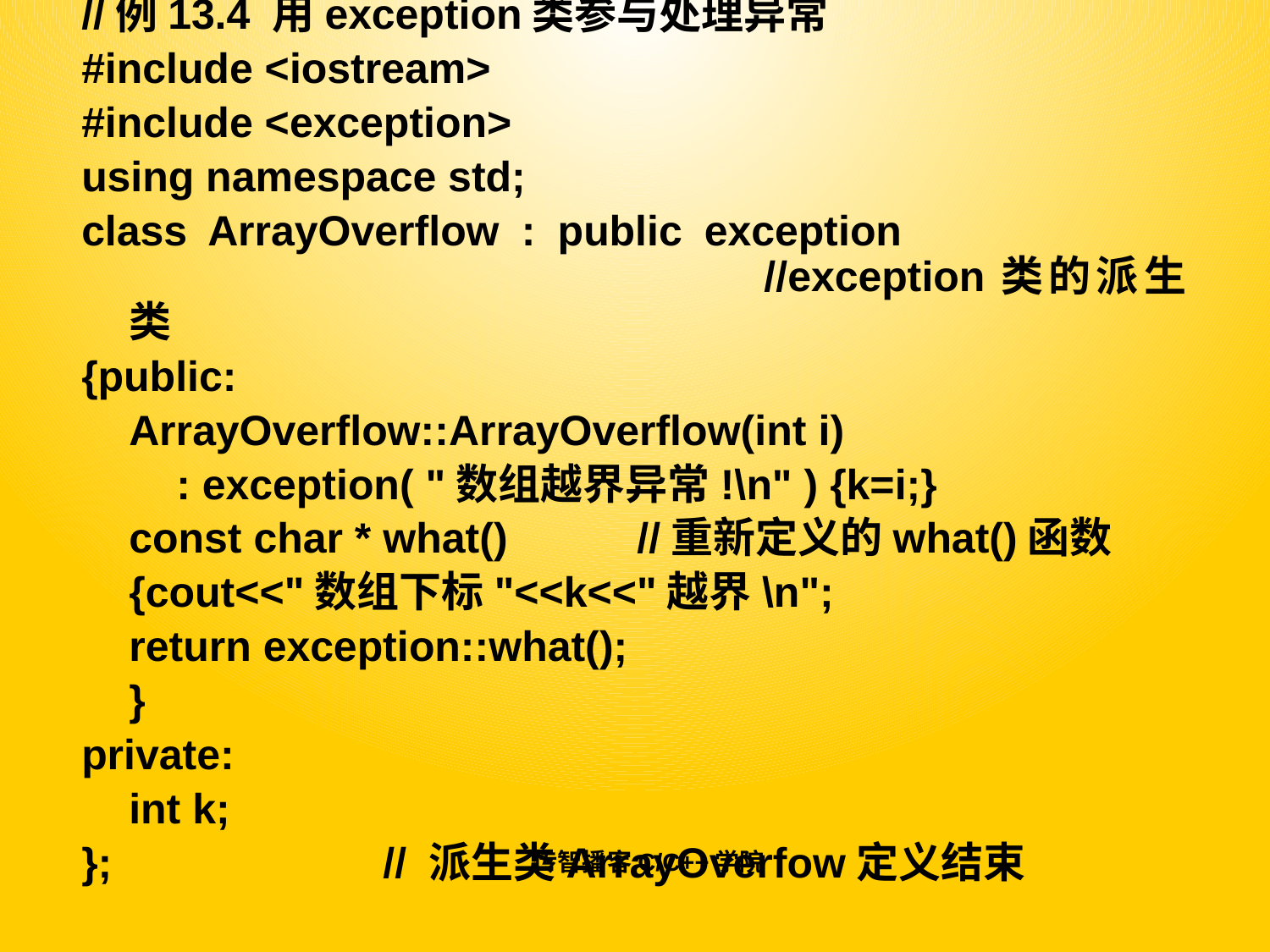

//例13.4 用exception类参与处理异常
#include <iostream>
#include <exception>
using namespace std;
class ArrayOverflow : public exception								//exception类的派生类
{public:
    ArrayOverflow::ArrayOverflow(int i)
        : exception( "数组越界异常!\n" ) {k=i;}
	const char * what()		//重新定义的what()函数
	{cout<<"数组下标"<<k<<"越界\n";
	return exception::what();
	}
private:
    int k;
};			// 派生类ArrayOverfow定义结束
#
传智播客C/C++学院